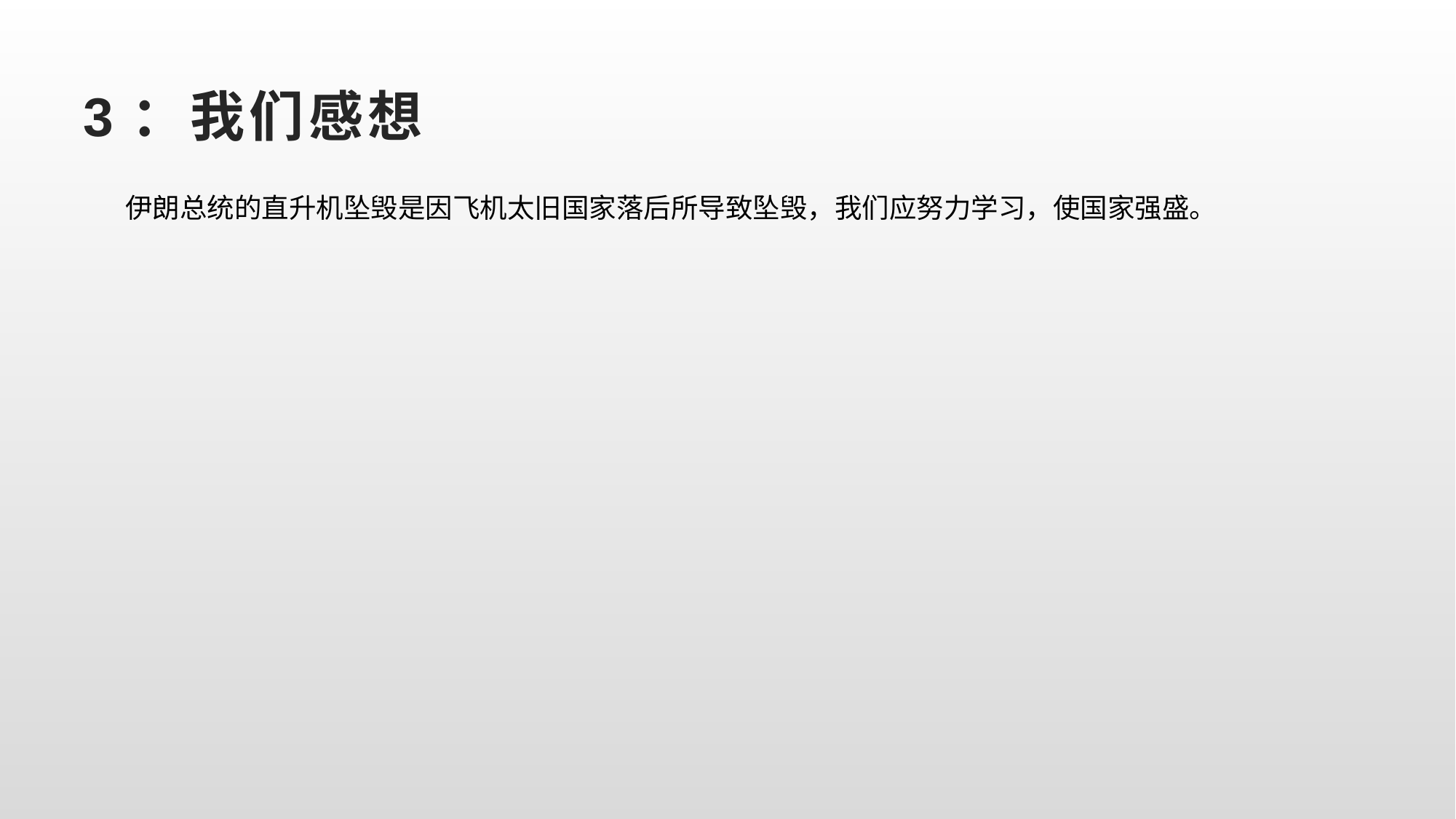

# 3：我们感想
伊朗总统的直升机坠毁是因飞机太旧国家落后所导致坠毁，我们应努力学习，使国家强盛。